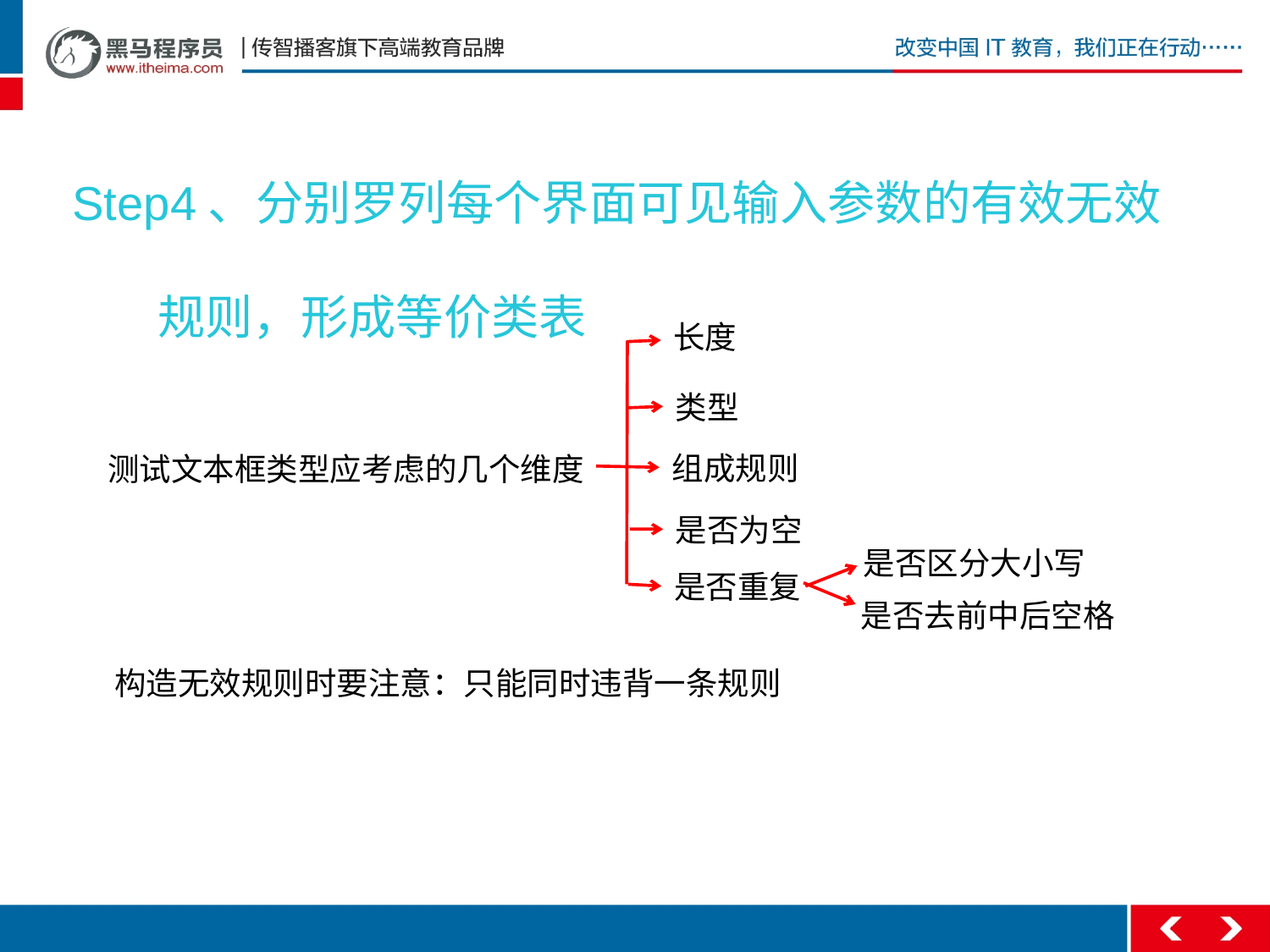

Step4、分别罗列每个界面可见输入参数的有效无效
       规则，形成等价类表
长度
类型
组成规则
组成规则
测试文本框类型应考虑的几个维度
是否为空
是否区分大小写
是否重复
是否去前中后空格
构造无效规则时要注意：只能同时违背一条规则